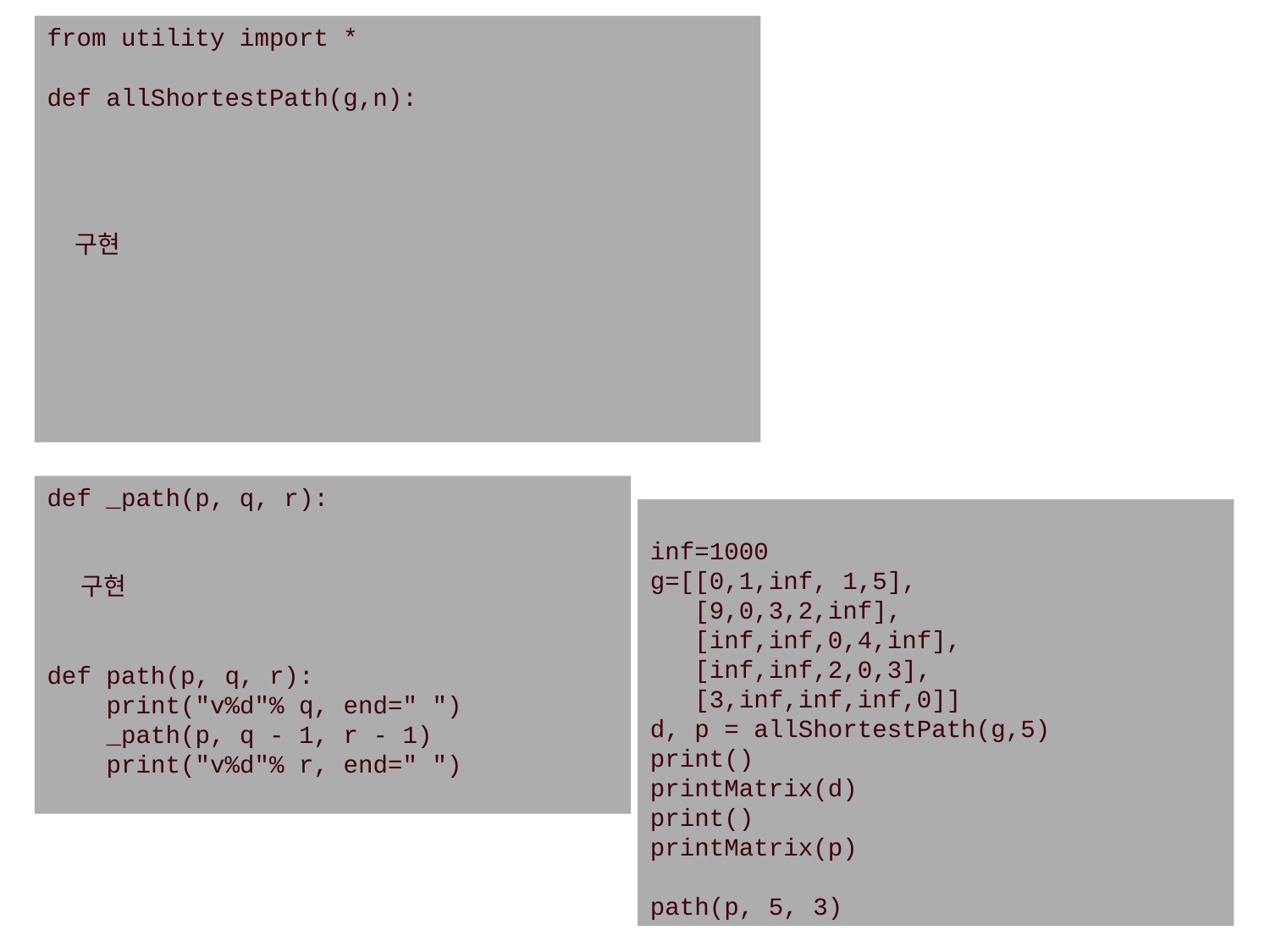

from utility import *

def allShortestPath(g,n):

    구현

#
def _path(p, q, r):

     구현

def path(p, q, r):
    print("v%d"% q, end=" ")
    _path(p, q - 1, r - 1)
    print("v%d"% r, end=" ")

inf=1000
g=[[0,1,inf, 1,5],
   [9,0,3,2,inf],
   [inf,inf,0,4,inf],
   [inf,inf,2,0,3],
   [3,inf,inf,inf,0]]
d, p = allShortestPath(g,5)
print()
printMatrix(d)
print()
printMatrix(p)

path(p, 5, 3)
21